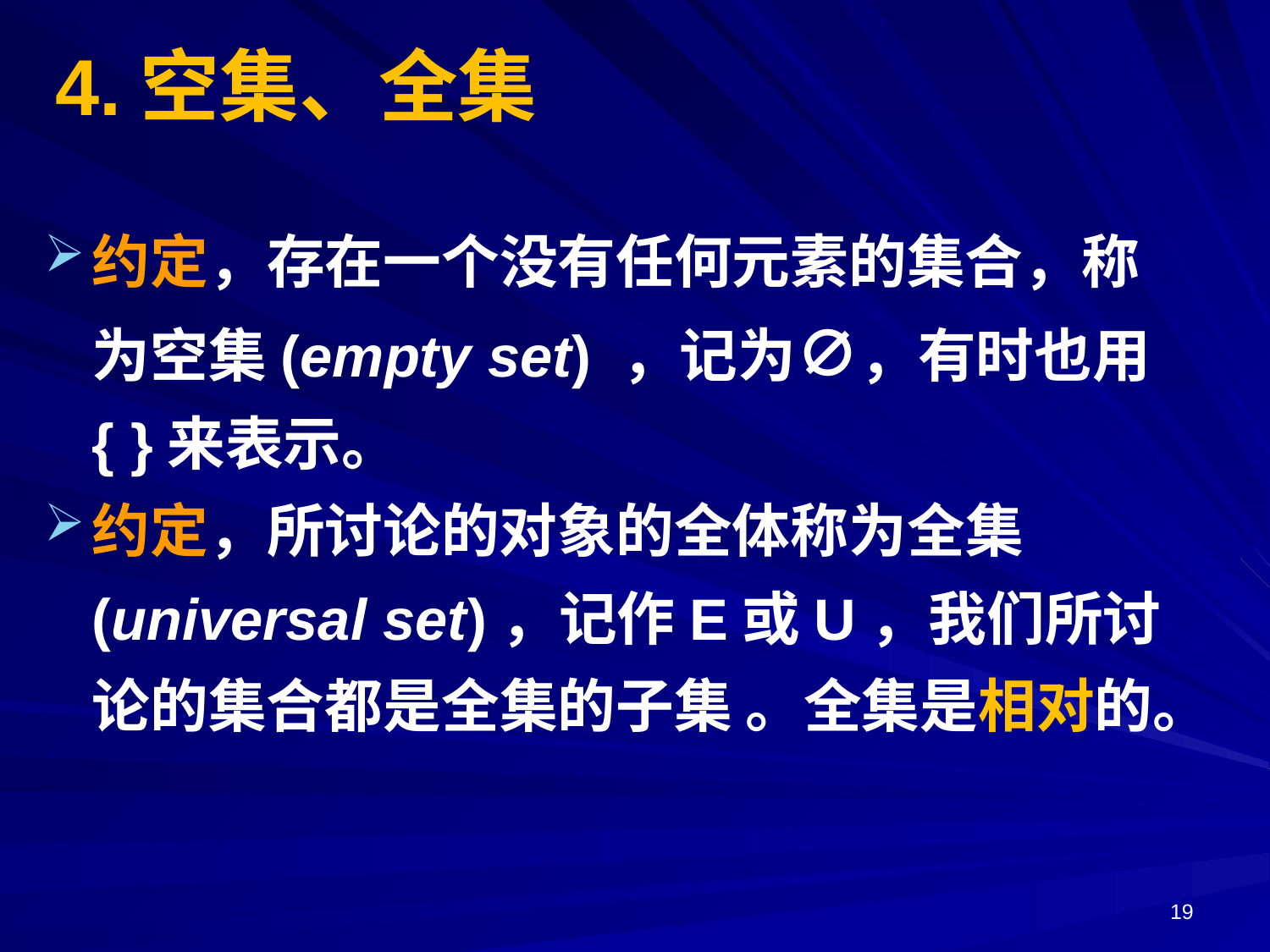

4.空集、全集
约定，存在一个没有任何元素的集合，称为空集(empty set) ，记为∅，有时也用{ }来表示。
约定，所讨论的对象的全体称为全集(universal set)，记作E或U，我们所讨论的集合都是全集的子集 。全集是相对的。
19